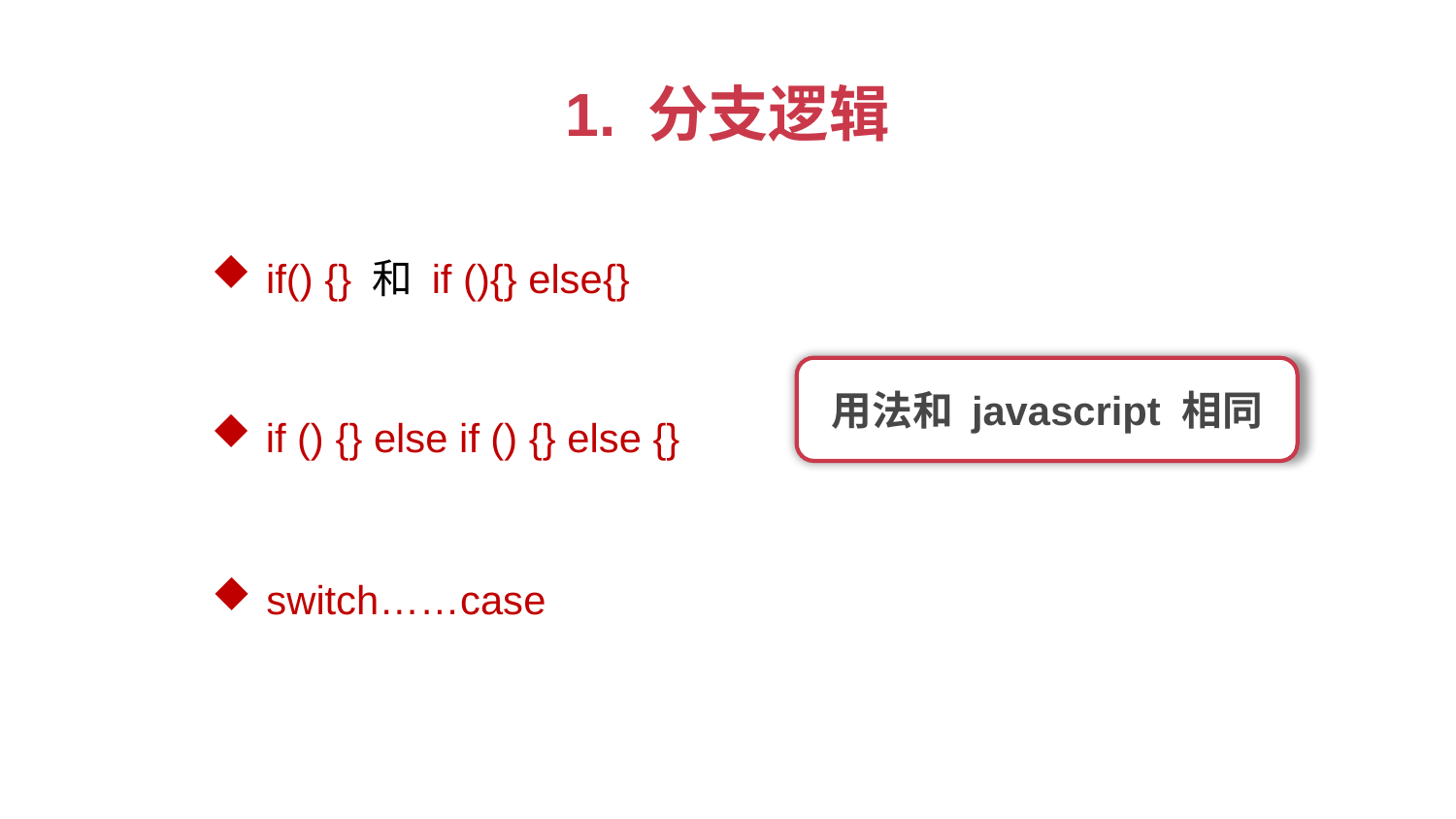

1. 分支逻辑
if() {} 和 if (){} else{}
用法和 javascript 相同
if () {} else if () {} else {}
switch……case